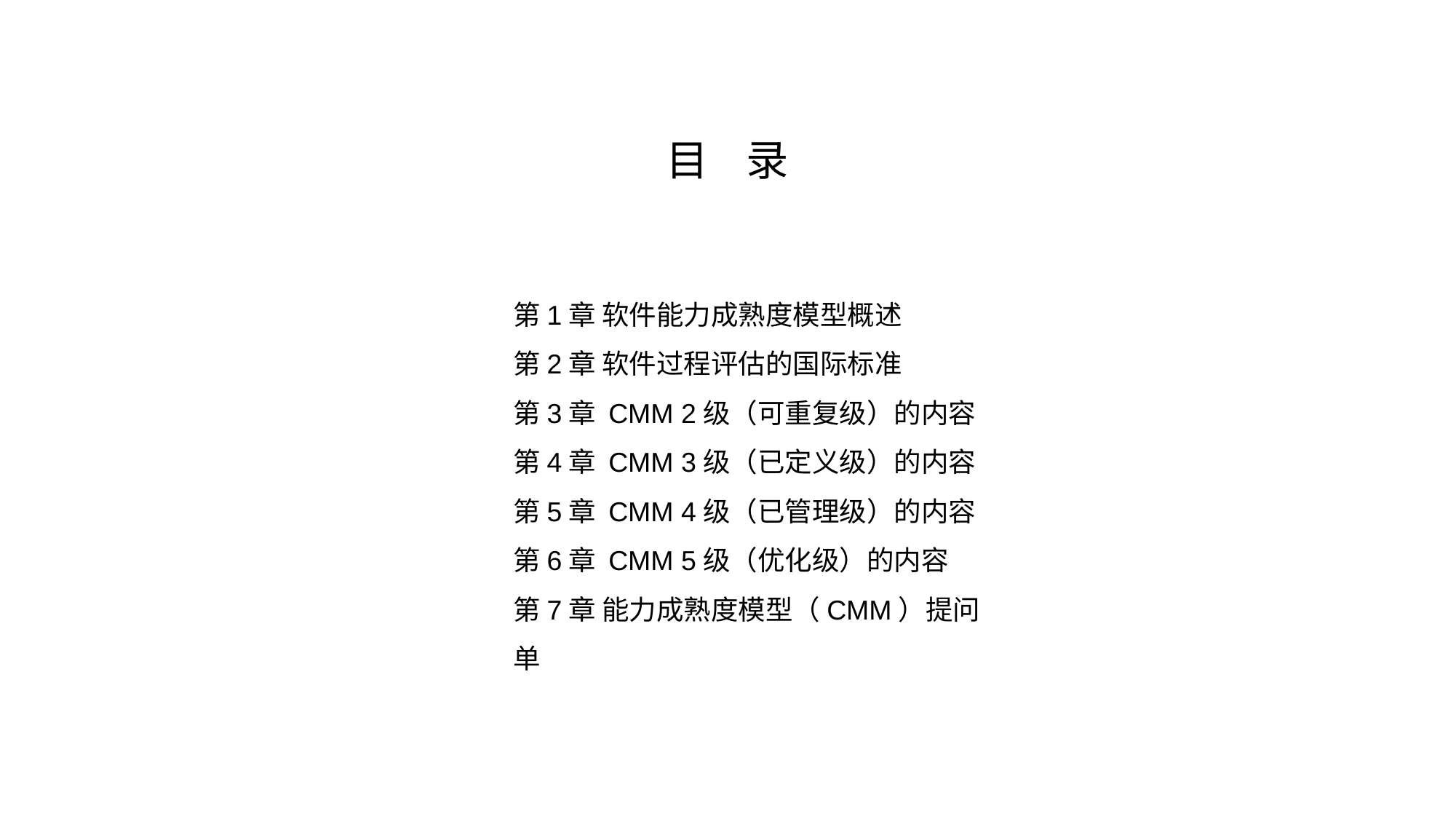

目    录
第1章 软件能力成熟度模型概述
第2章 软件过程评估的国际标准
第3章 CMM 2级（可重复级）的内容
第4章 CMM 3级（已定义级）的内容
第5章 CMM 4级（已管理级）的内容
第6章 CMM 5级（优化级）的内容
第7章 能力成熟度模型（CMM）提问单